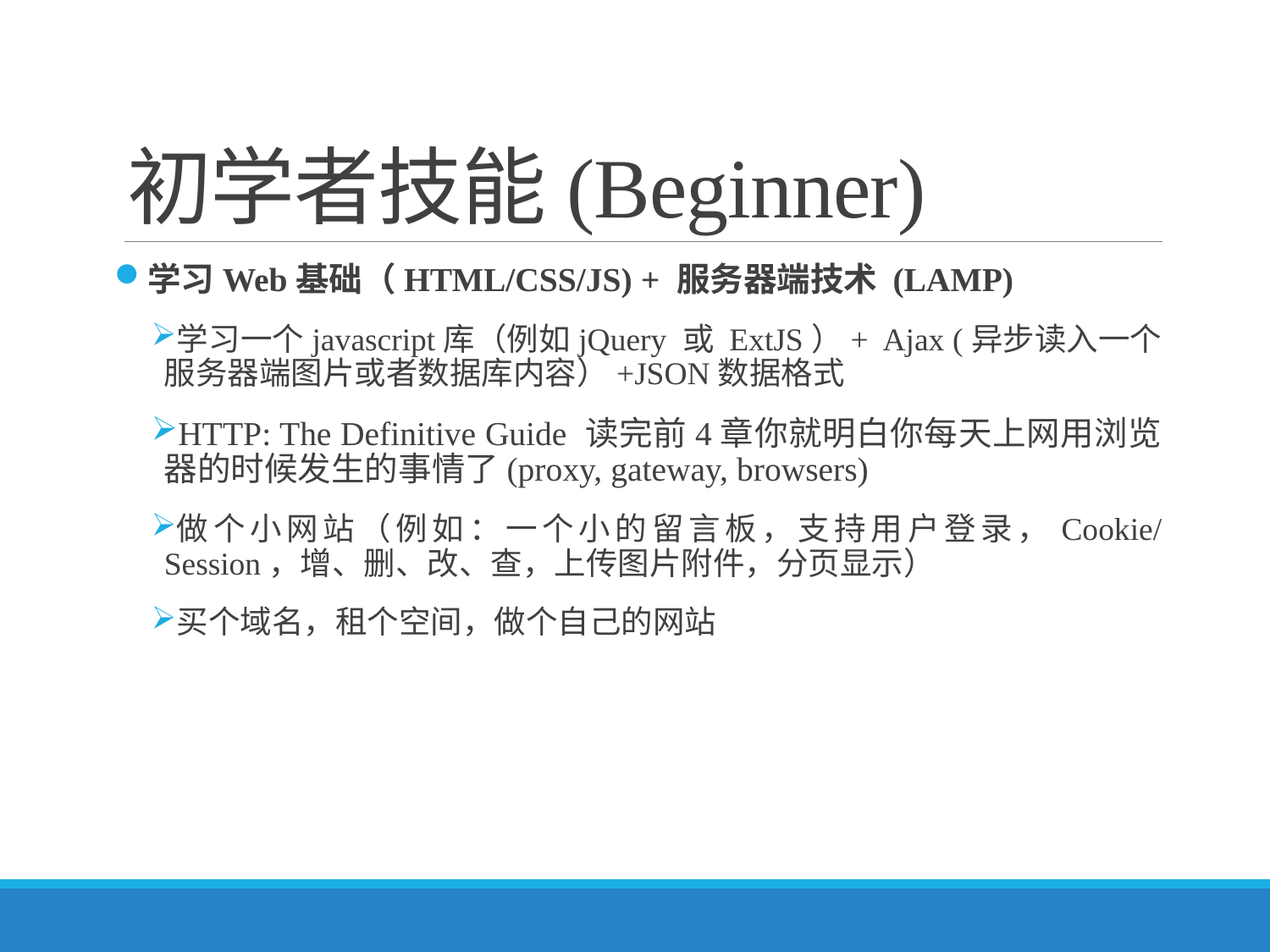

# 初学者技能(Beginner)
学习Web基础（HTML/CSS/JS) + 服务器端技术 (LAMP)
学习一个javascript库（例如jQuery 或 ExtJS）+  Ajax (异步读入一个服务器端图片或者数据库内容）+JSON数据格式
HTTP: The Definitive Guide 读完前4章你就明白你每天上网用浏览器的时候发生的事情了(proxy, gateway, browsers)
做个小网站（例如：一个小的留言板，支持用户登录，Cookie/Session，增、删、改、查，上传图片附件，分页显示）
买个域名，租个空间，做个自己的网站